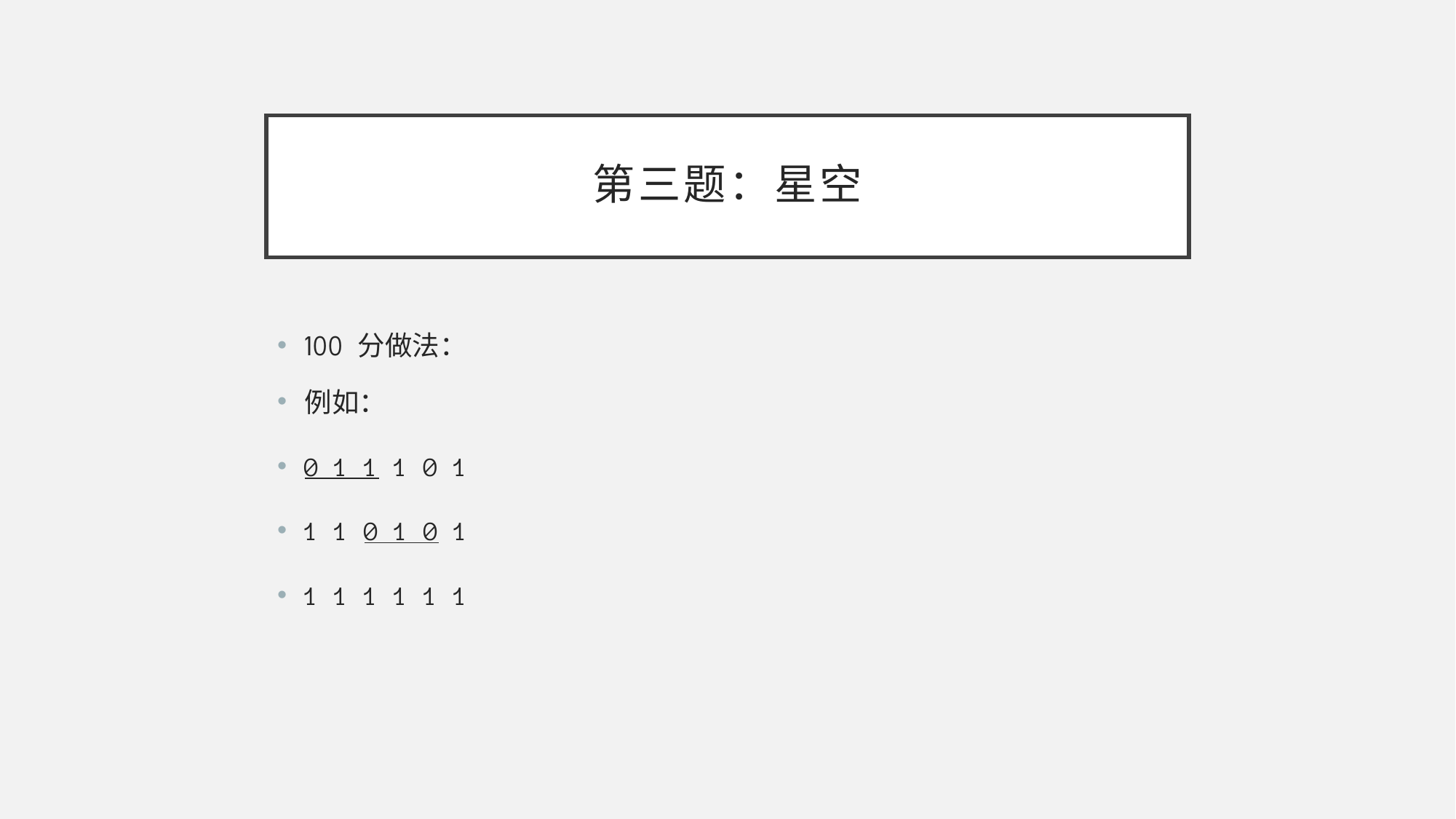

# 第三题：星空
100 分做法：
例如：
0 1 1 1 0 1
1 1 0 1 0 1
1 1 1 1 1 1